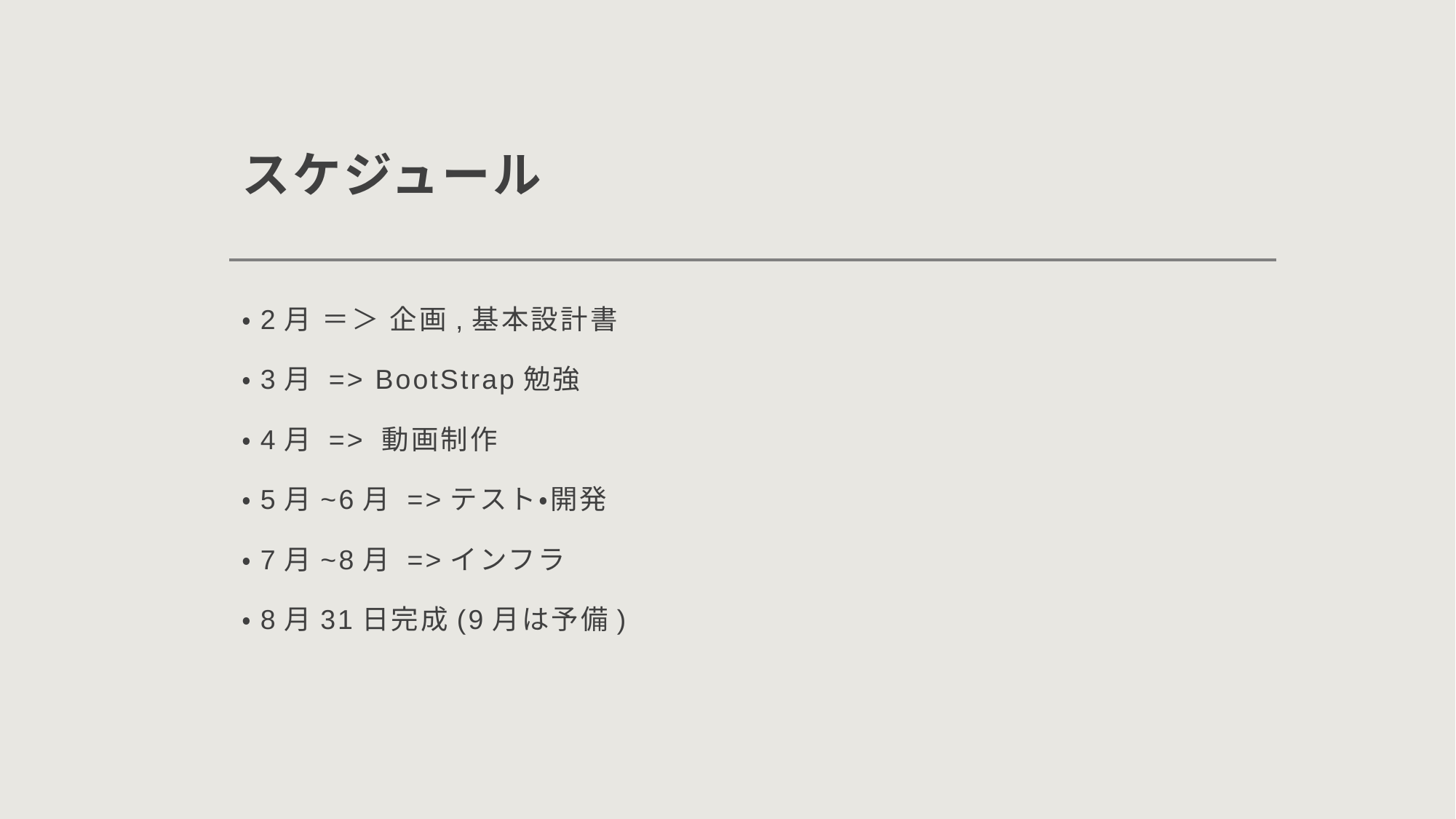

# スケジュール
・2月 ＝＞ 企画,基本設計書
・3月 => BootStrap勉強
・4月 => 動画制作
・5月~6月 =>テスト・開発
・7月~8月 =>インフラ
・8月31日完成(9月は予備)